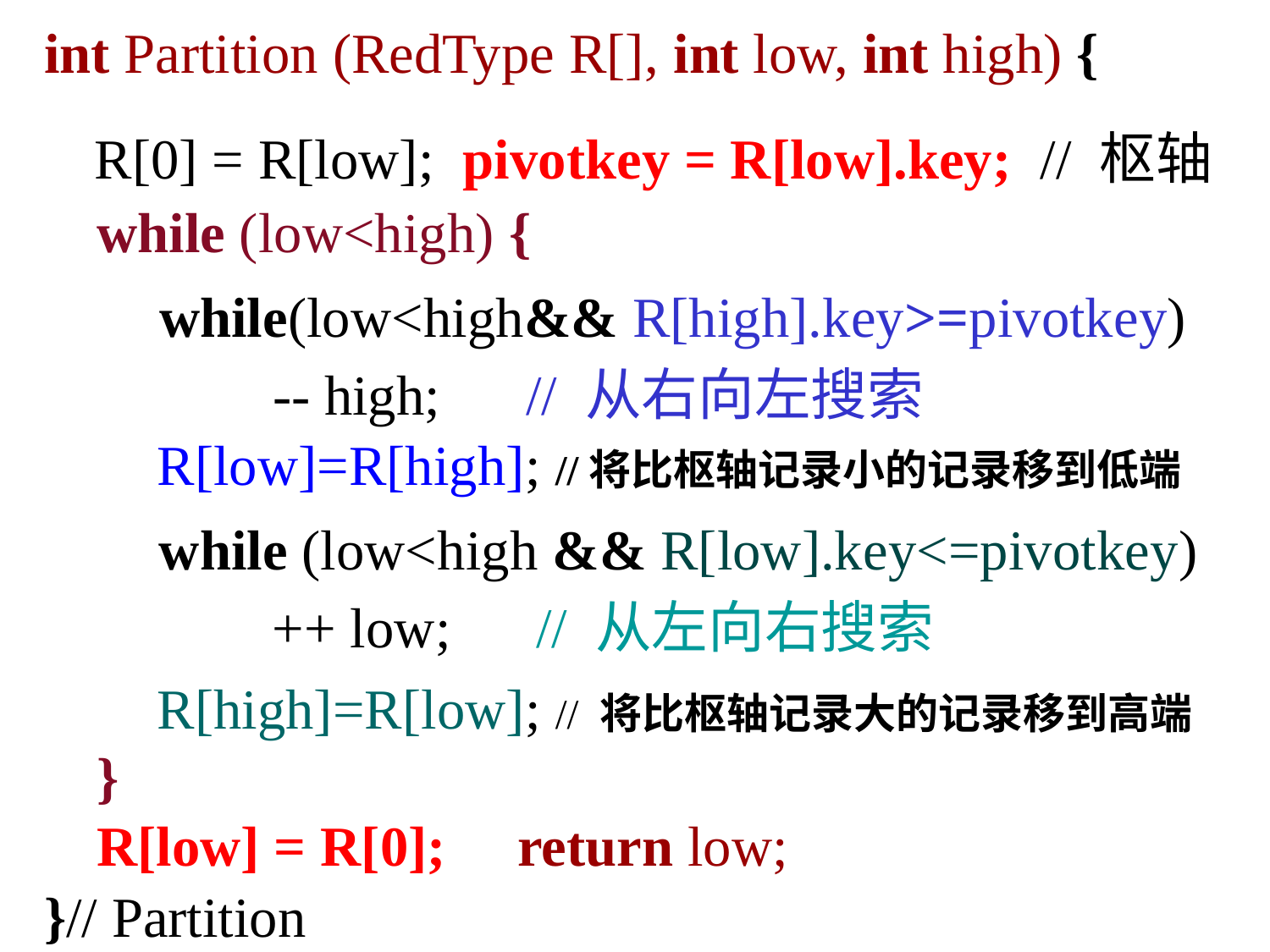

int Partition (RedType R[], int low, int high) {

}// Partition
R[0] = R[low];  pivotkey = R[low].key;  // 枢轴
while (low<high) {

}
while(low<high&& R[high].key>=pivotkey)
        -- high;      // 从右向左搜索
R[low]=R[high]; //将比枢轴记录小的记录移到低端
while (low<high && R[low].key<=pivotkey)
        ++ low;      // 从左向右搜索
R[high]=R[low]; // 将比枢轴记录大的记录移到高端
R[low] = R[0];     return low;